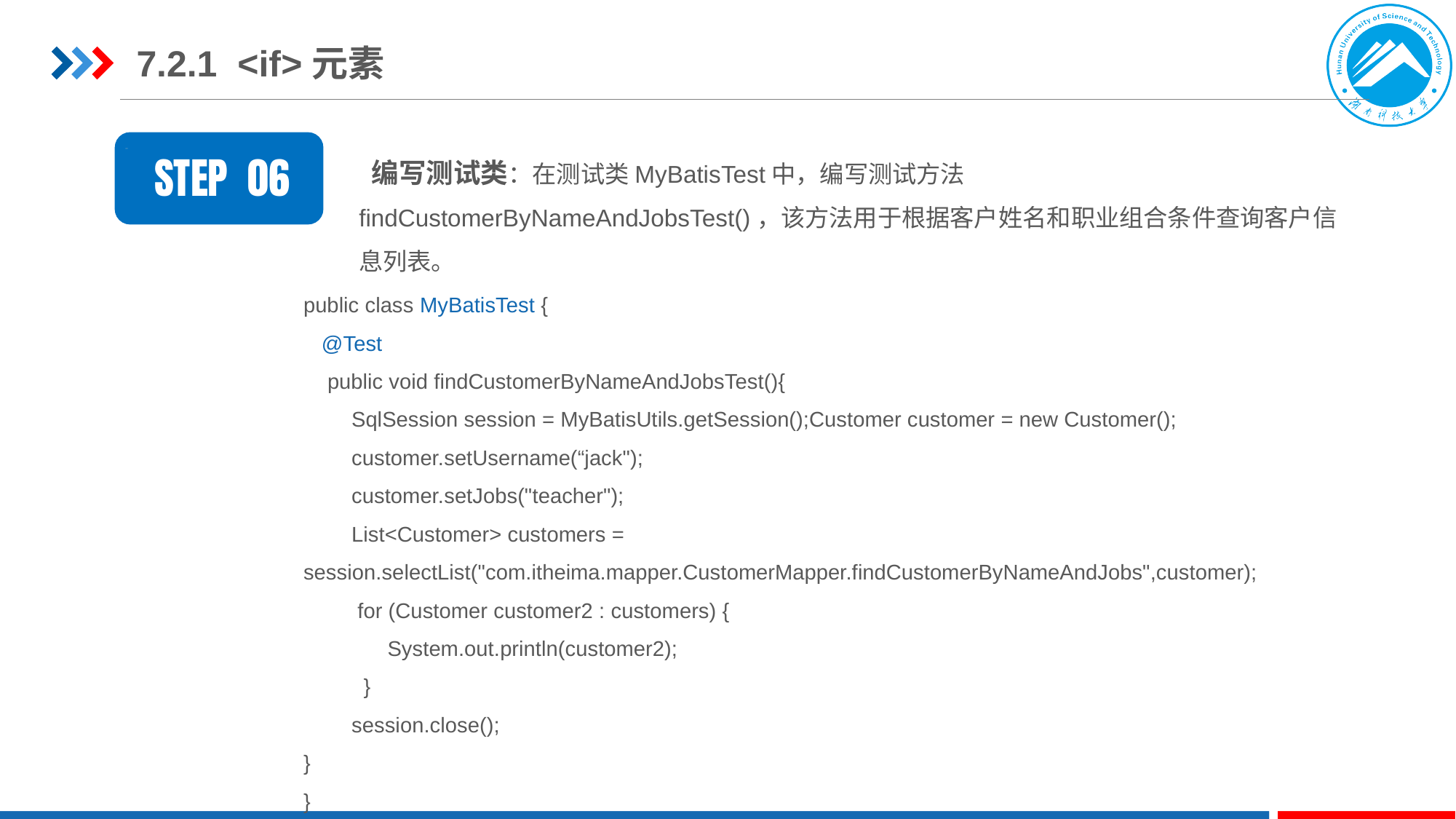

7.2.1  <if>元素

 编写测试类：在测试类MyBatisTest中，编写测试方法findCustomerByNameAndJobsTest()，该方法用于根据客户姓名和职业组合条件查询客户信息列表。
STEP  06
public class MyBatisTest {
   @Test
    public void findCustomerByNameAndJobsTest(){
        SqlSession session = MyBatisUtils.getSession();Customer customer = new Customer();
        customer.setUsername(“jack");
        customer.setJobs("teacher");
        List<Customer> customers =              session.selectList("com.itheima.mapper.CustomerMapper.findCustomerByNameAndJobs",customer);
         for (Customer customer2 : customers) {
              System.out.println(customer2);
          }
        session.close();
}
}